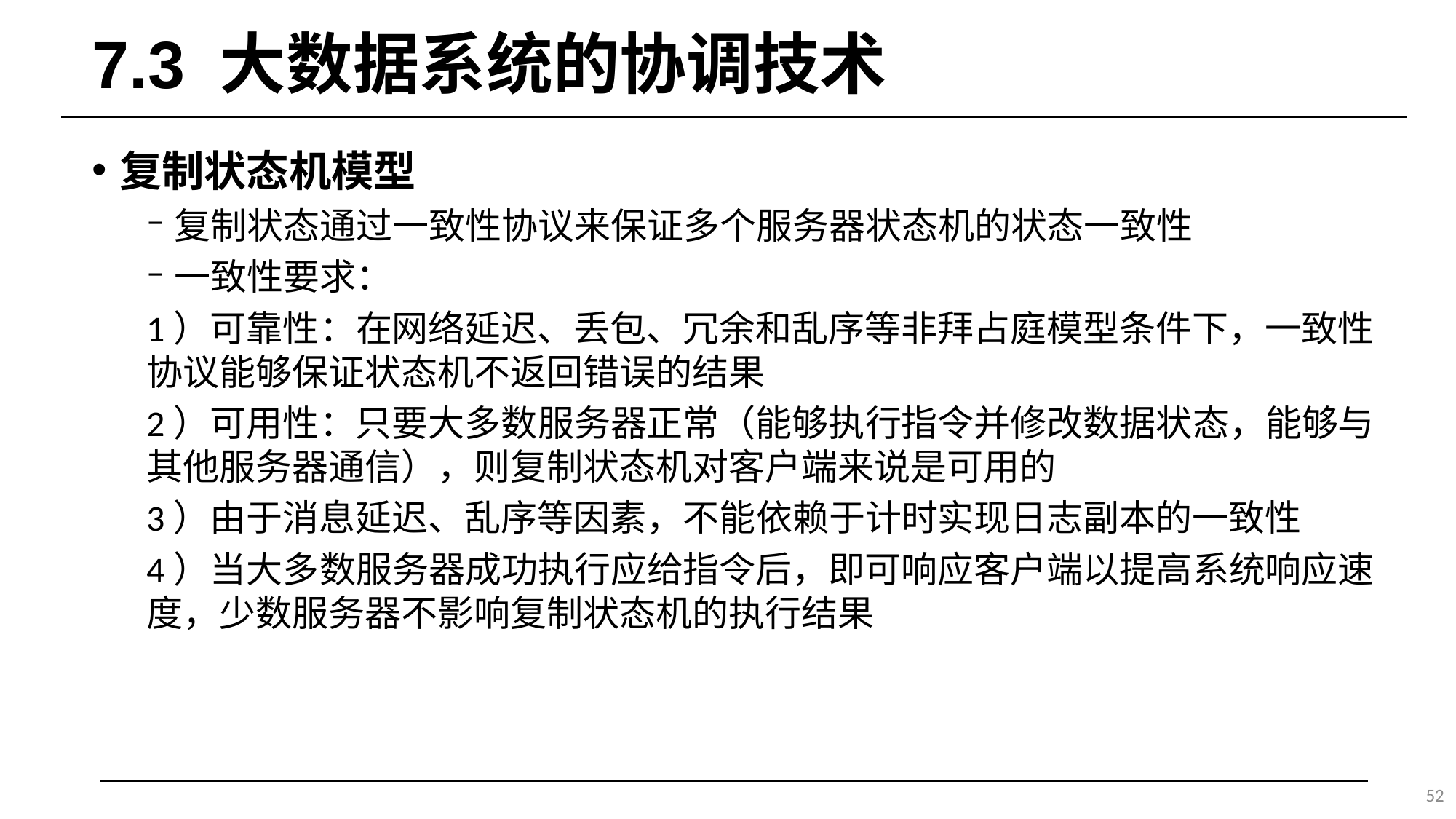

# 7.3 大数据系统的协调技术
复制状态机模型
复制状态通过一致性协议来保证多个服务器状态机的状态一致性
一致性要求：
1）可靠性：在网络延迟、丢包、冗余和乱序等非拜占庭模型条件下，一致性协议能够保证状态机不返回错误的结果
2）可用性：只要大多数服务器正常（能够执行指令并修改数据状态，能够与其他服务器通信），则复制状态机对客户端来说是可用的
3）由于消息延迟、乱序等因素，不能依赖于计时实现日志副本的一致性
4）当大多数服务器成功执行应给指令后，即可响应客户端以提高系统响应速度，少数服务器不影响复制状态机的执行结果
52